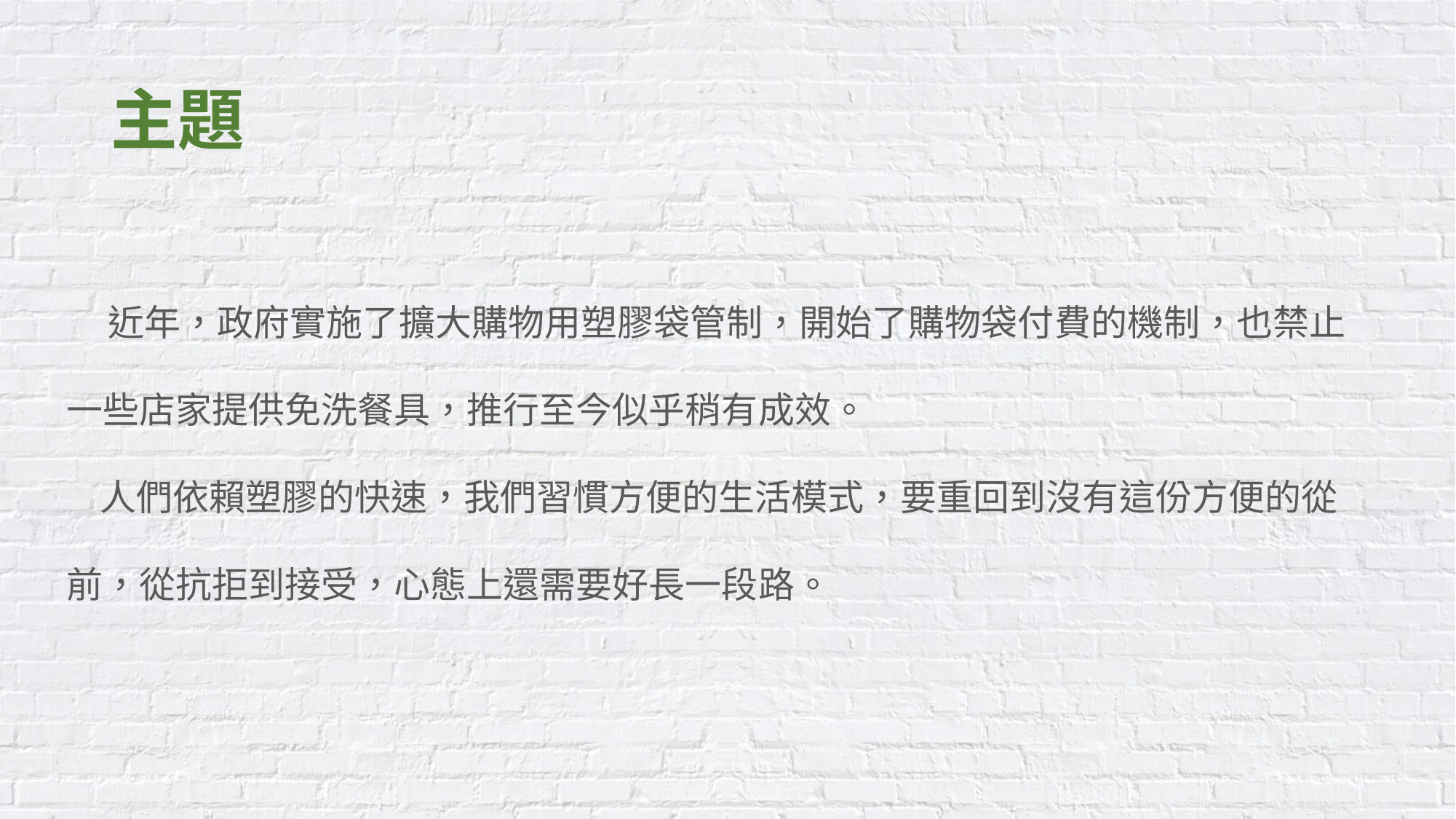

# 主題
    近年，政府實施了擴大購物用塑膠袋管制，開始了購物袋付費的機制，也禁止一些店家提供免洗餐具，推行至今似乎稍有成效。
   人們依賴塑膠的快速，我們習慣方便的生活模式，要重回到沒有這份方便的從前，從抗拒到接受，心態上還需要好長一段路。